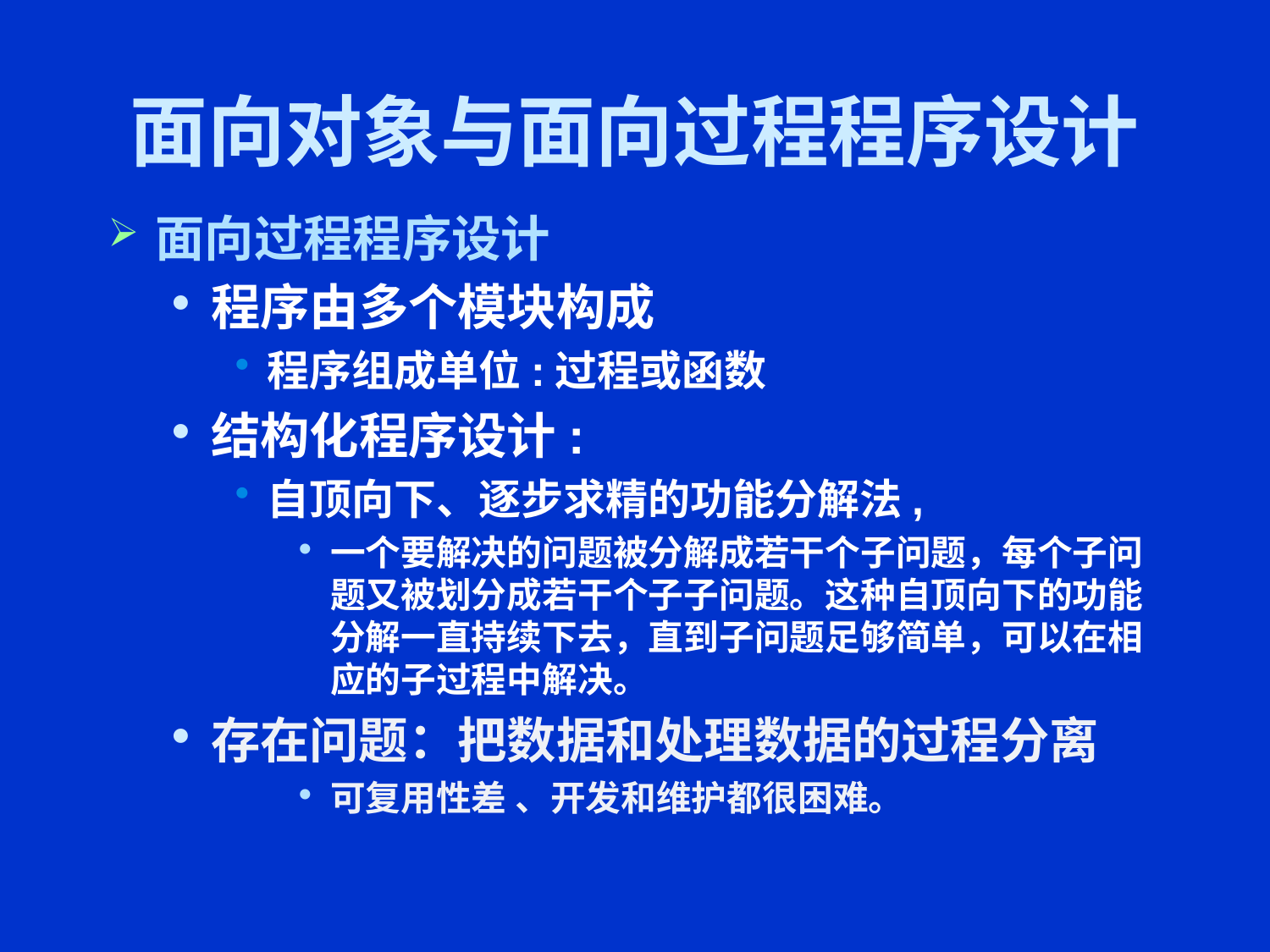

# 面向对象与面向过程程序设计
面向过程程序设计
程序由多个模块构成
程序组成单位:过程或函数
结构化程序设计:
自顶向下、逐步求精的功能分解法,
一个要解决的问题被分解成若干个子问题，每个子问题又被划分成若干个子子问题。这种自顶向下的功能分解一直持续下去，直到子问题足够简单，可以在相应的子过程中解决。
存在问题：把数据和处理数据的过程分离
可复用性差 、开发和维护都很困难。